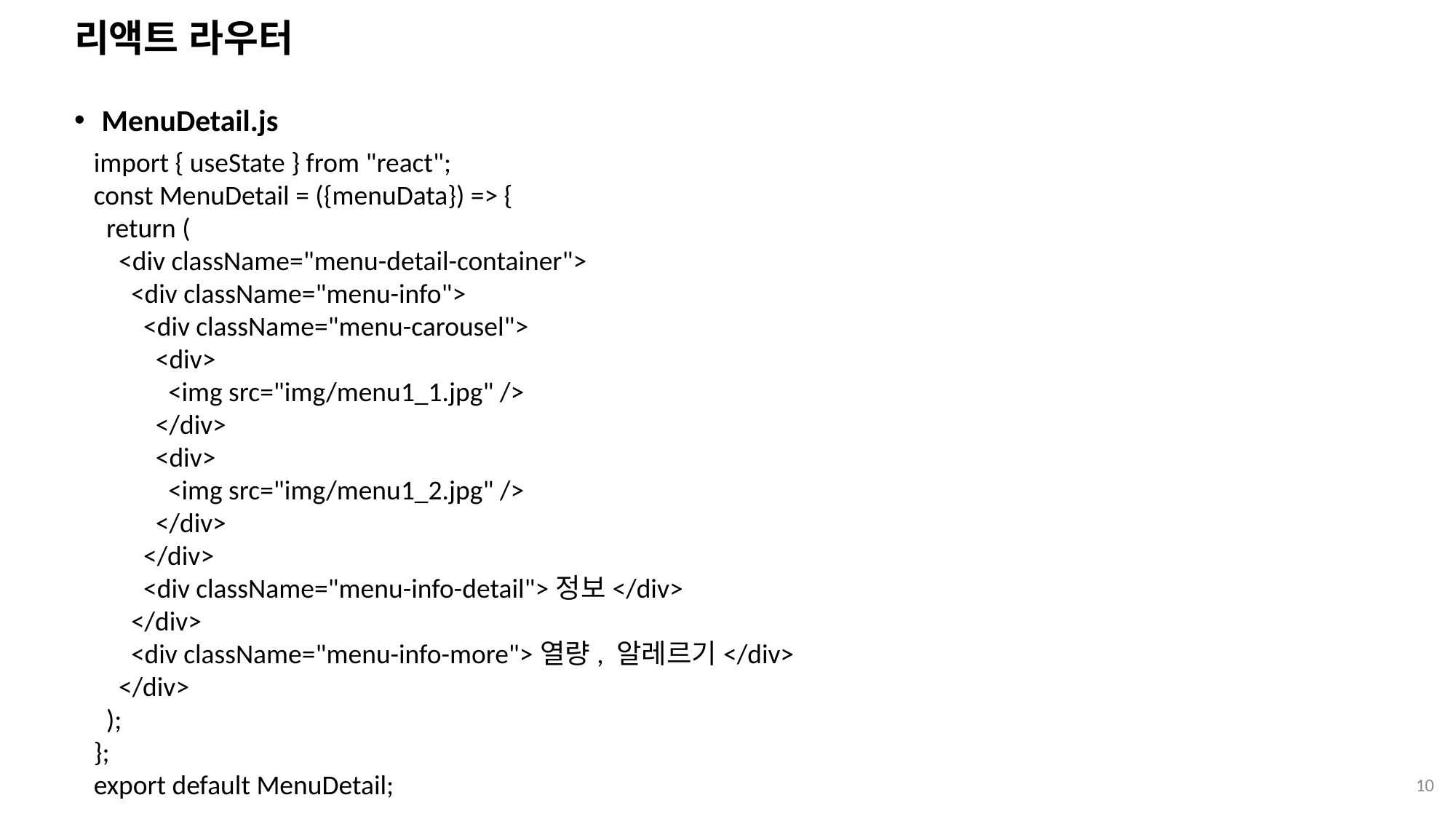

# 리액트 라우터
MenuDetail.js

import { useState } from "react";
const MenuDetail = ({menuData}) => {
  return (
    <div className="menu-detail-container">
      <div className="menu-info">
        <div className="menu-carousel">
          <div>
            <img src="img/menu1_1.jpg" />
          </div>
          <div>
            <img src="img/menu1_2.jpg" />
          </div>
        </div>
        <div className="menu-info-detail">정보</div>
      </div>
      <div className="menu-info-more">열량, 알레르기</div>
    </div>
  );
};
export default MenuDetail;
10